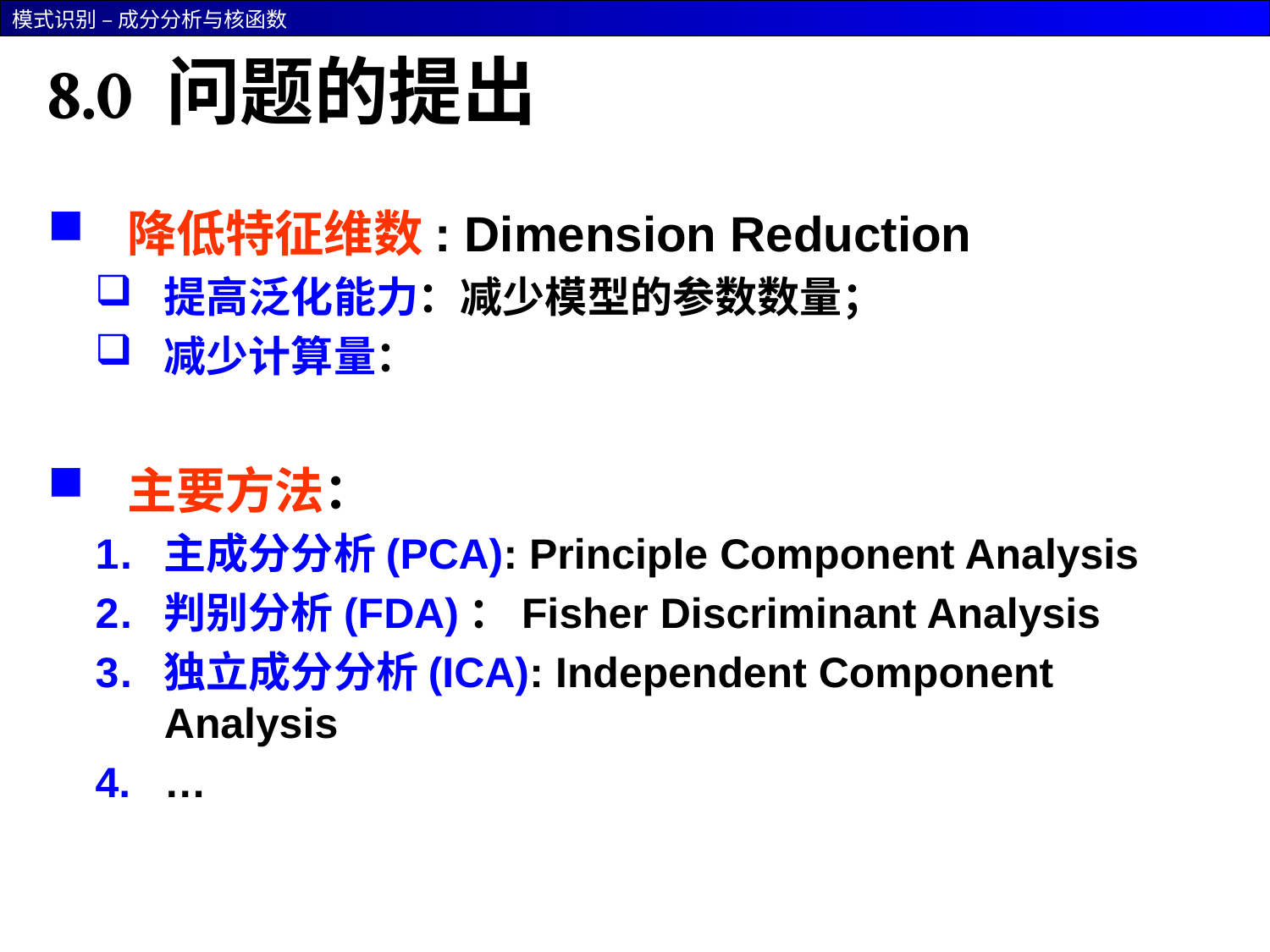

# 8.0 问题的提出
降低特征维数: Dimension Reduction
提高泛化能力：减少模型的参数数量；
减少计算量：

主要方法：
主成分分析(PCA): Principle Component Analysis
判别分析(FDA)：Fisher Discriminant Analysis
独立成分分析(ICA): Independent Component Analysis
…